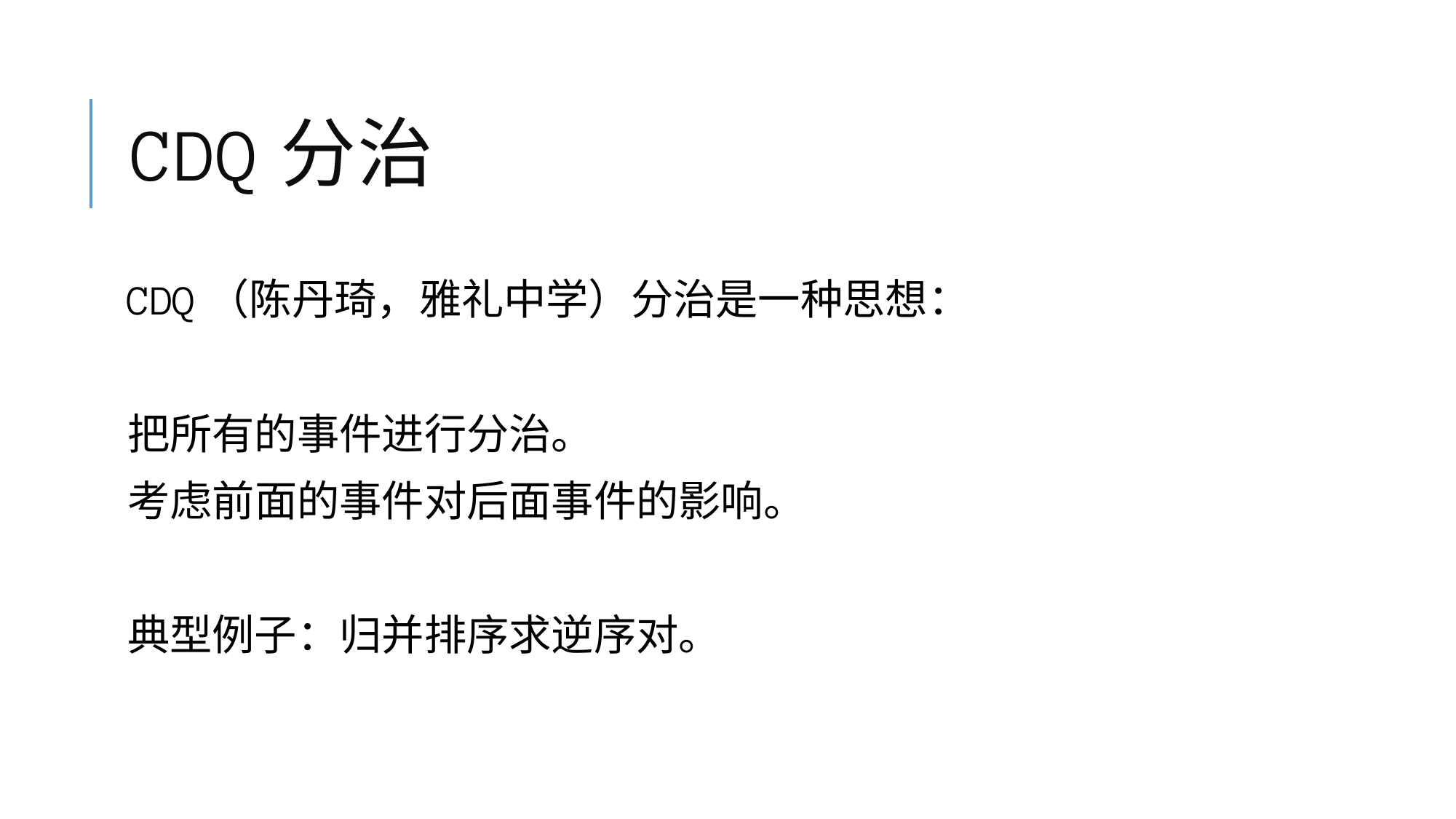

# CDQ分治
CDQ（陈丹琦，雅礼中学）分治是一种思想：

把所有的事件进行分治。
考虑前面的事件对后面事件的影响。

典型例子：归并排序求逆序对。